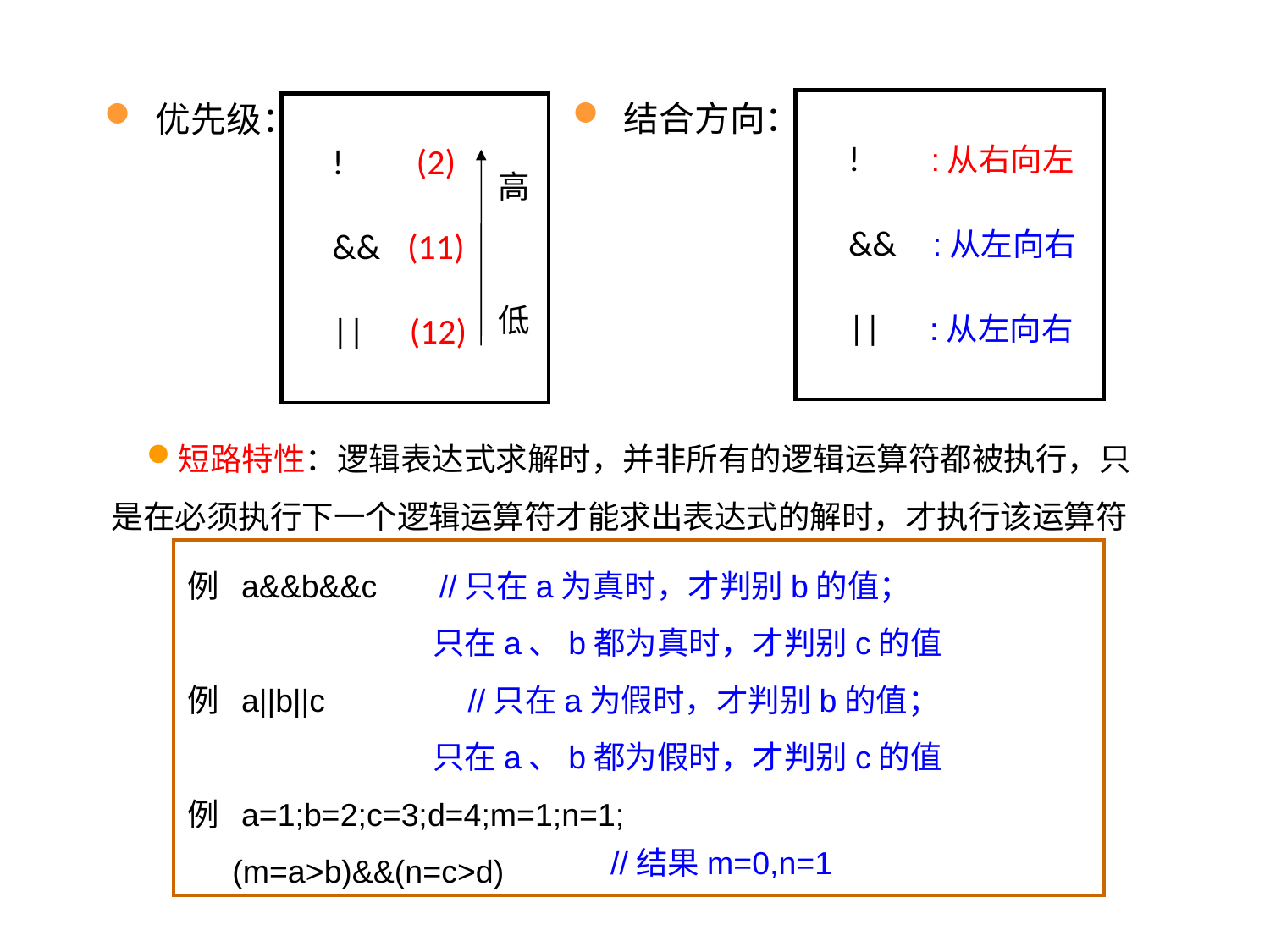

!        :从右向左

&&    :从左向右

||     :从左向右

 结合方向：

!         (2)

&&   (11)

||     (12)

高
低
 优先级：
短路特性：逻辑表达式求解时，并非所有的逻辑运算符都被执行，只是在必须执行下一个逻辑运算符才能求出表达式的解时，才执行该运算符
例  a&&b&&c       //只在a为真时，才判别b的值；
                                 只在a、b都为真时，才判别c的值
例  a||b||c                //只在a为假时，才判别b的值；
                                 只在a、b都为假时，才判别c的值
例  a=1;b=2;c=3;d=4;m=1;n=1;
     (m=a>b)&&(n=c>d)
//结果m=0,n=1